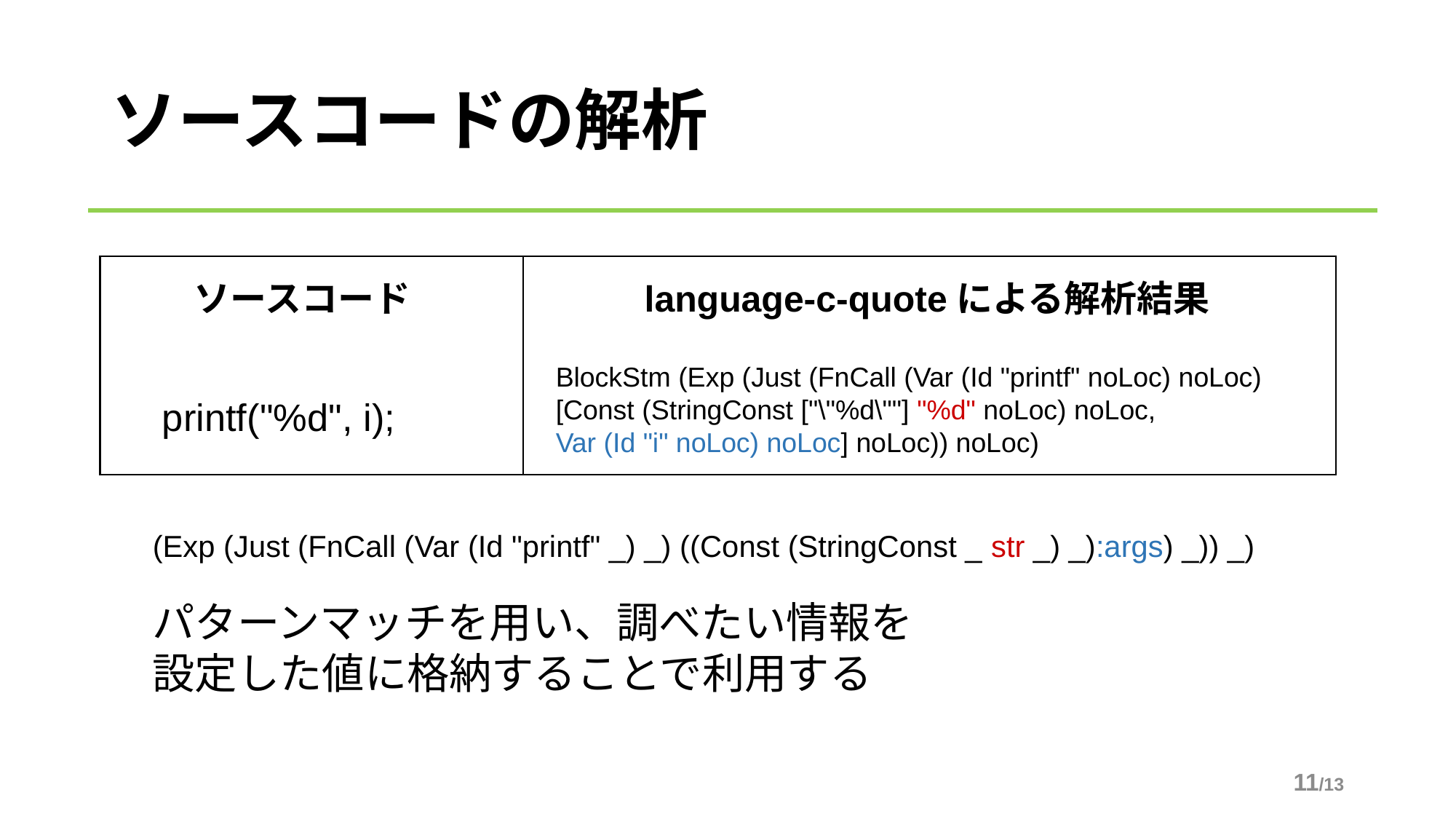

# ソースコードの解析

BlockStm (Exp (Just (FnCall (Var (Id "printf" noLoc) noLoc) [Const (StringConst ["\"%d\""] "%d" noLoc) noLoc,
Var (Id "i" noLoc) noLoc] noLoc)) noLoc)

ソースコード
language-c-quoteによる解析結果

      printf("%d", i);

(Exp (Just (FnCall (Var (Id "printf" _) _) ((Const (StringConst _ str _) _):args) _)) _)

パターンマッチを用い、調べたい情報を
設定した値に格納することで利用する
11/13